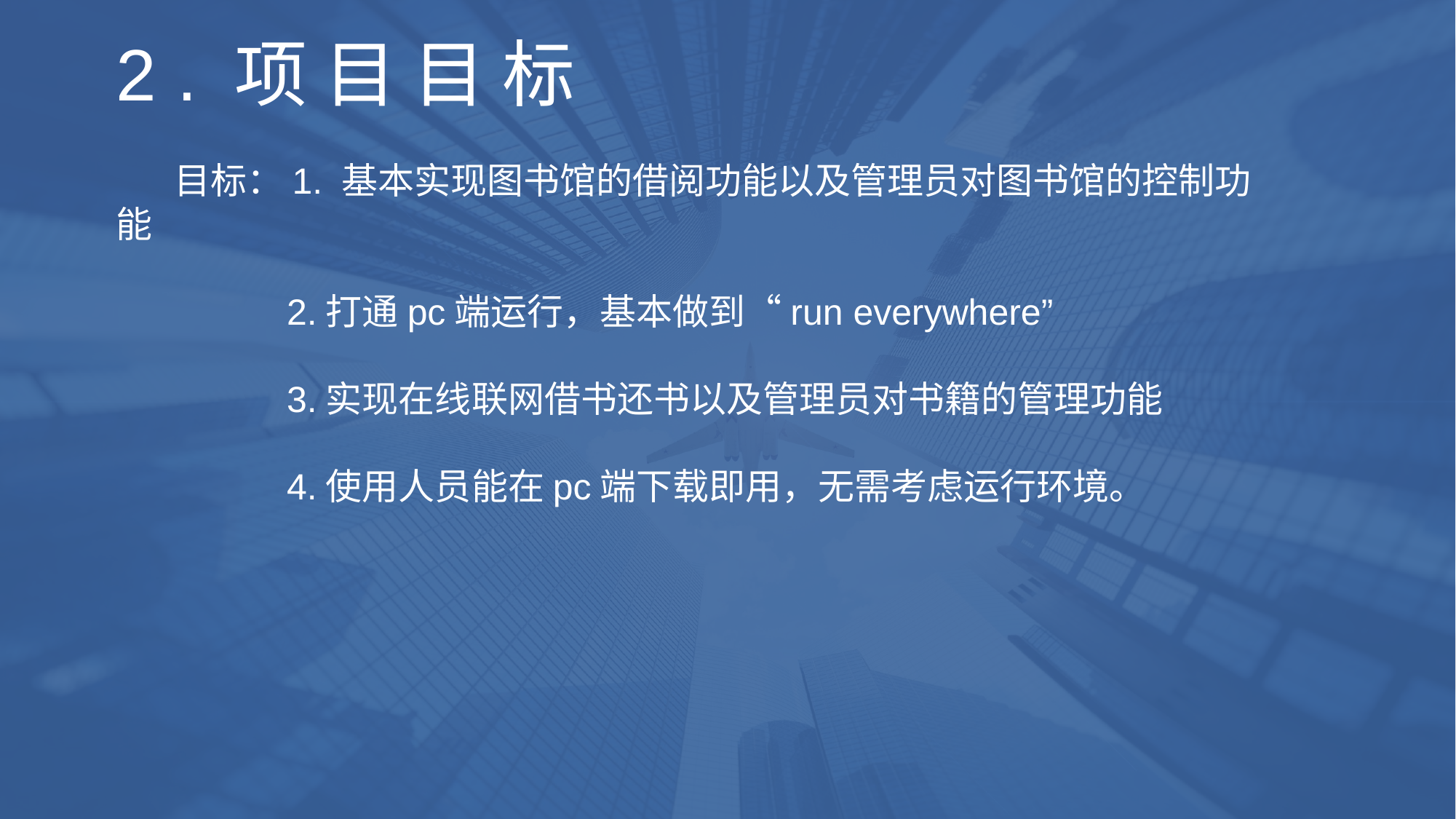

2 . 项 目 目 标
      目标：1. 基本实现图书馆的借阅功能以及管理员对图书馆的控制功能

	      2.打通pc端运行，基本做到“run everywhere”

	      3.实现在线联网借书还书以及管理员对书籍的管理功能

	      4.使用人员能在pc端下载即用，无需考虑运行环境。